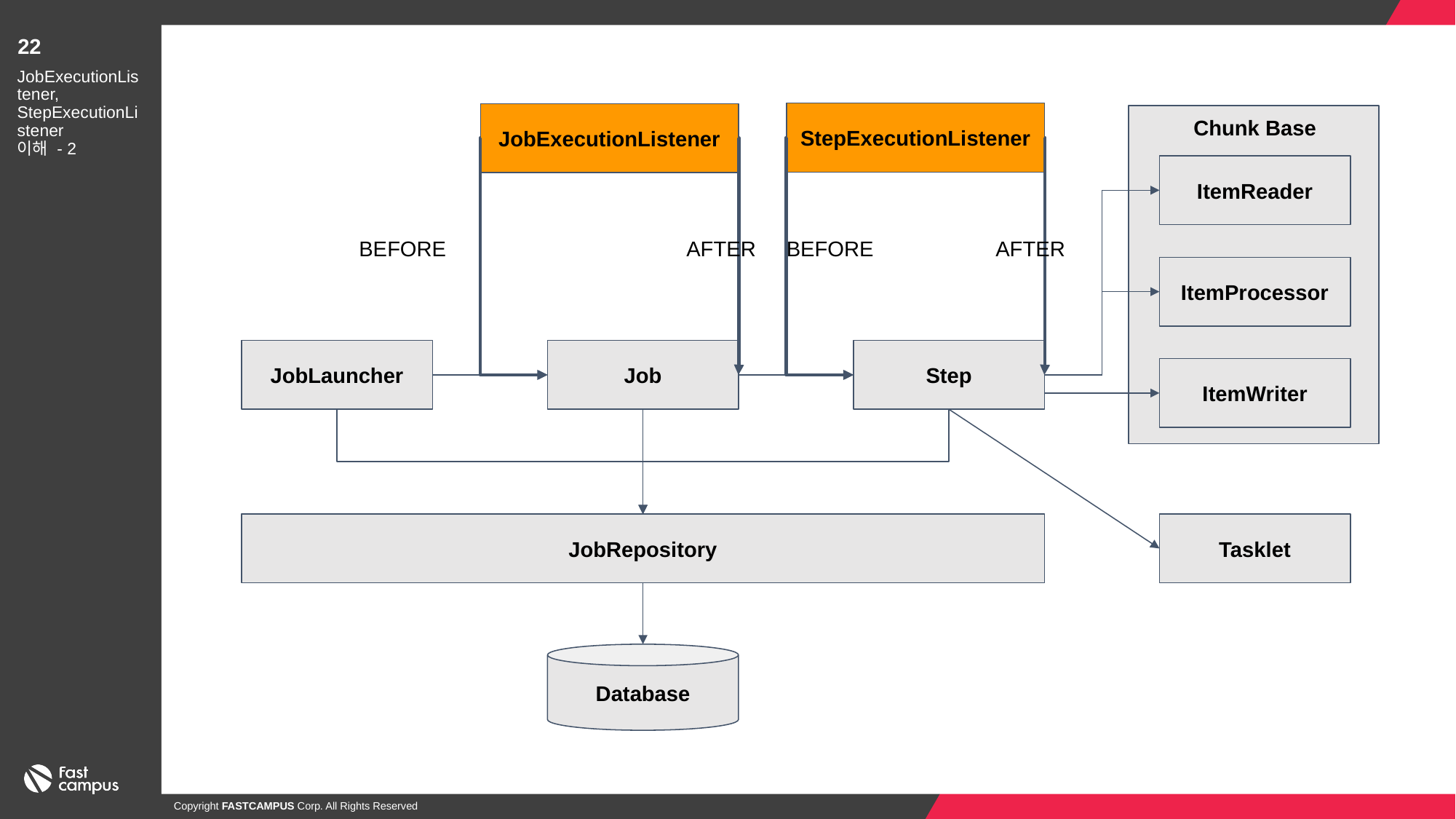

22
JobExecutionListener,
StepExecutionListener
이해 - 2
StepExecutionListener
JobExecutionListener
Chunk Base

ItemReader
BEFORE
AFTER
BEFORE
AFTER
ItemProcessor
JobLauncher
Job
Step
ItemWriter
JobRepository
Tasklet
Database